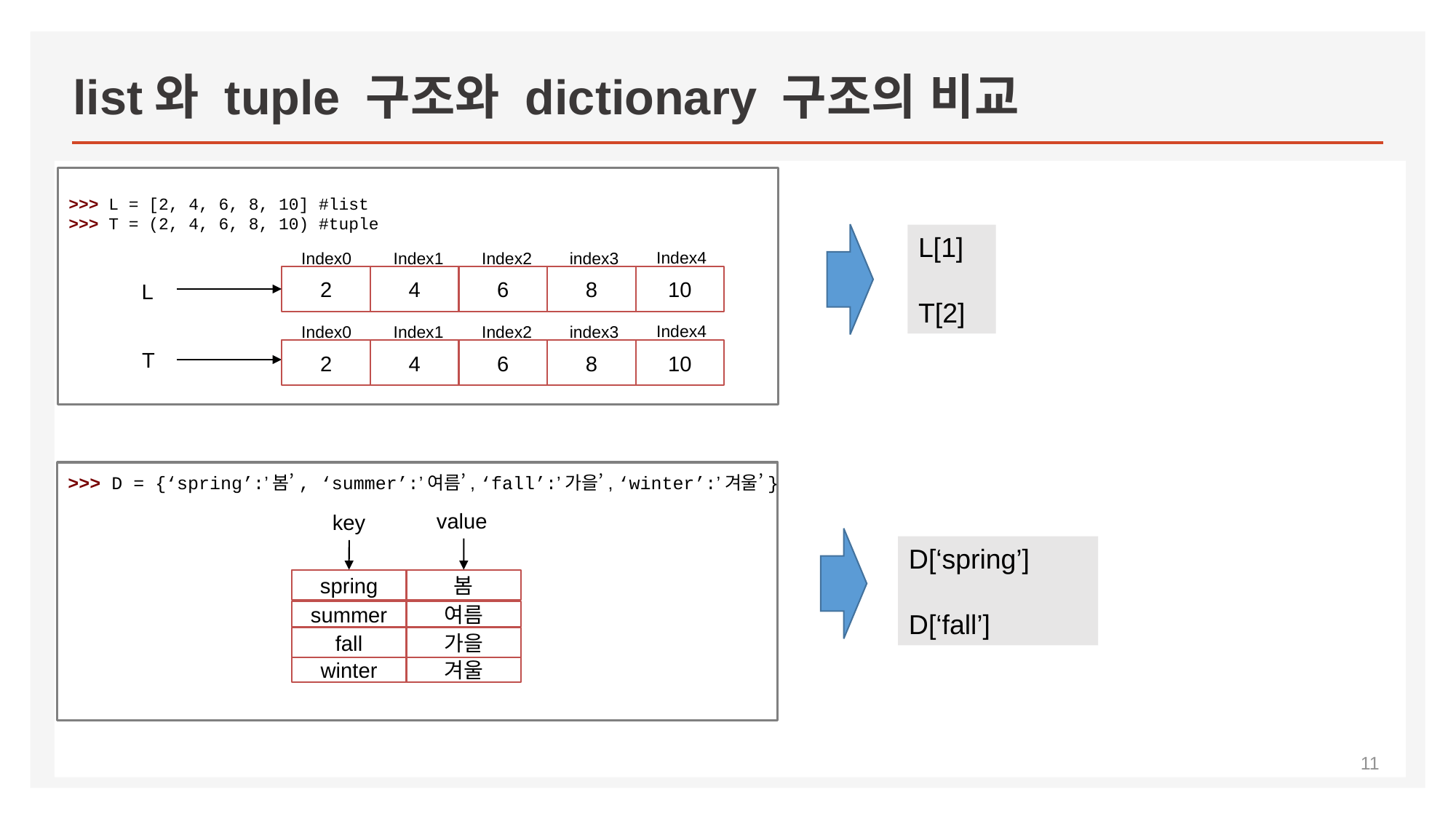

# list와 tuple 구조와 dictionary 구조의 비교

>>> L = [2, 4, 6, 8, 10] #list
>>> T = (2, 4, 6, 8, 10) #tuple
Index4
Index0
Index1
Index2
index3
2
4
6
8
10
L
Index4
Index0
Index1
Index2
index3
2
4
6
8
10
T

L[1]

T[2]
>>> D = {‘spring’:’봄’, ‘summer’:’여름’, ‘fall’:’가을’, ‘winter’:’겨울’}

value
key
spring
봄
summer
여름
fall
가을
winter
겨울

D[‘spring’]

D[‘fall’]
11